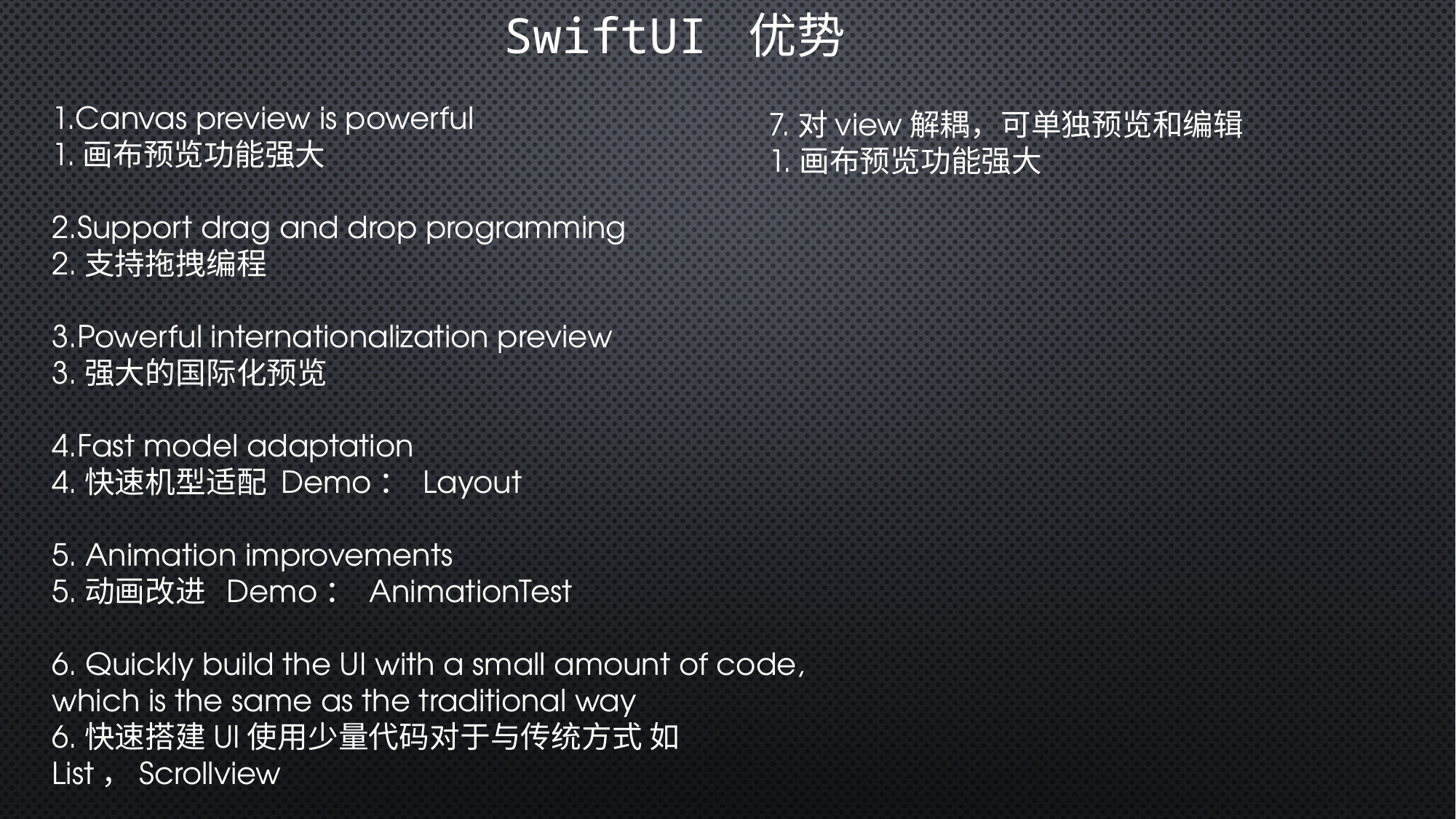

SwiftUI 优势
1.Canvas preview is powerful
1.画布预览功能强大

2.Support drag and drop programming
2.支持拖拽编程

3.Powerful internationalization preview
3.强大的国际化预览

4.Fast model adaptation
4.快速机型适配 Demo： Layout

5. Animation improvements
5.动画改进  Demo： AnimationTest

6. Quickly build the UI with a small amount of code, which is the same as the traditional way
6.快速搭建UI使用少量代码对于与传统方式 如List，Scrollview

7.对view解耦，可单独预览和编辑
1.画布预览功能强大